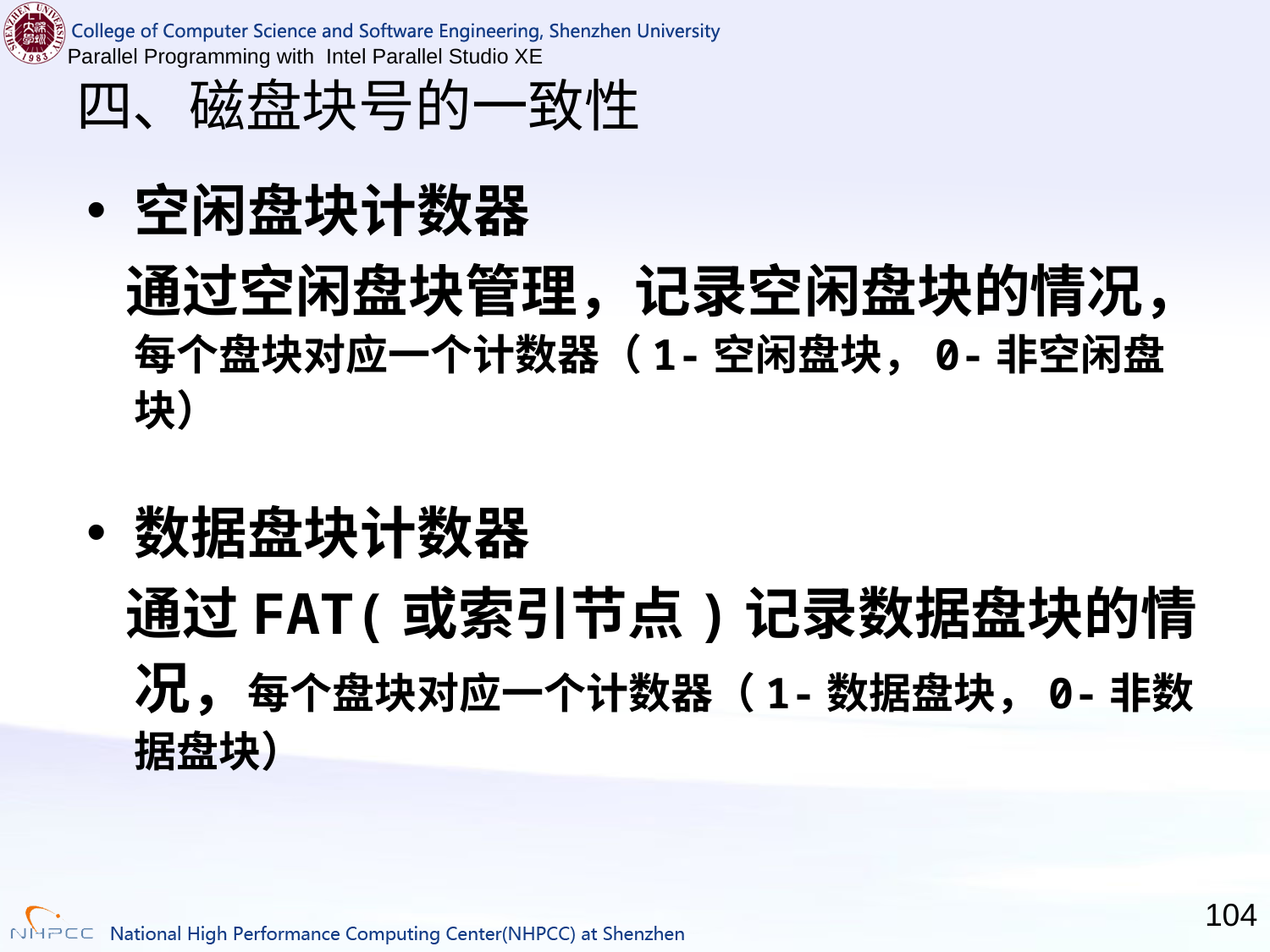

# 四、磁盘块号的一致性
空闲盘块计数器
  通过空闲盘块管理，记录空闲盘块的情况，每个盘块对应一个计数器（1-空闲盘块，0-非空闲盘块）
数据盘块计数器
  通过FAT(或索引节点)记录数据盘块的情况，每个盘块对应一个计数器（1-数据盘块，0-非数据盘块）
104